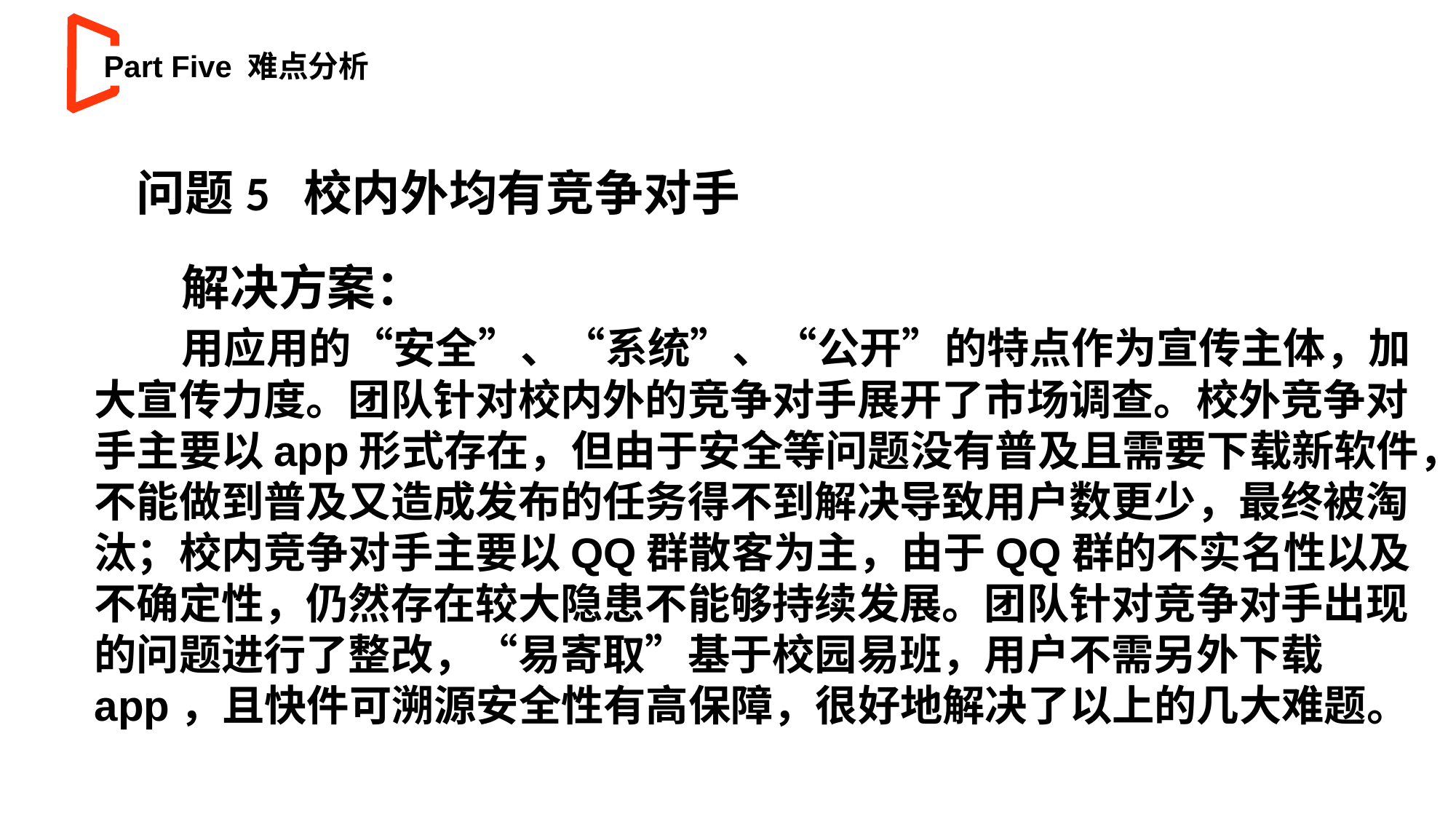

Part Five 难点分析
问题5  校内外均有竞争对手

   解决方案：
   用应用的“安全”、“系统”、“公开”的特点作为宣传主体，加大宣传力度。团队针对校内外的竞争对手展开了市场调查。校外竞争对手主要以app形式存在，但由于安全等问题没有普及且需要下载新软件，不能做到普及又造成发布的任务得不到解决导致用户数更少，最终被淘汰；校内竞争对手主要以QQ群散客为主，由于QQ群的不实名性以及不确定性，仍然存在较大隐患不能够持续发展。团队针对竞争对手出现的问题进行了整改，“易寄取”基于校园易班，用户不需另外下载app，且快件可溯源安全性有高保障，很好地解决了以上的几大难题。